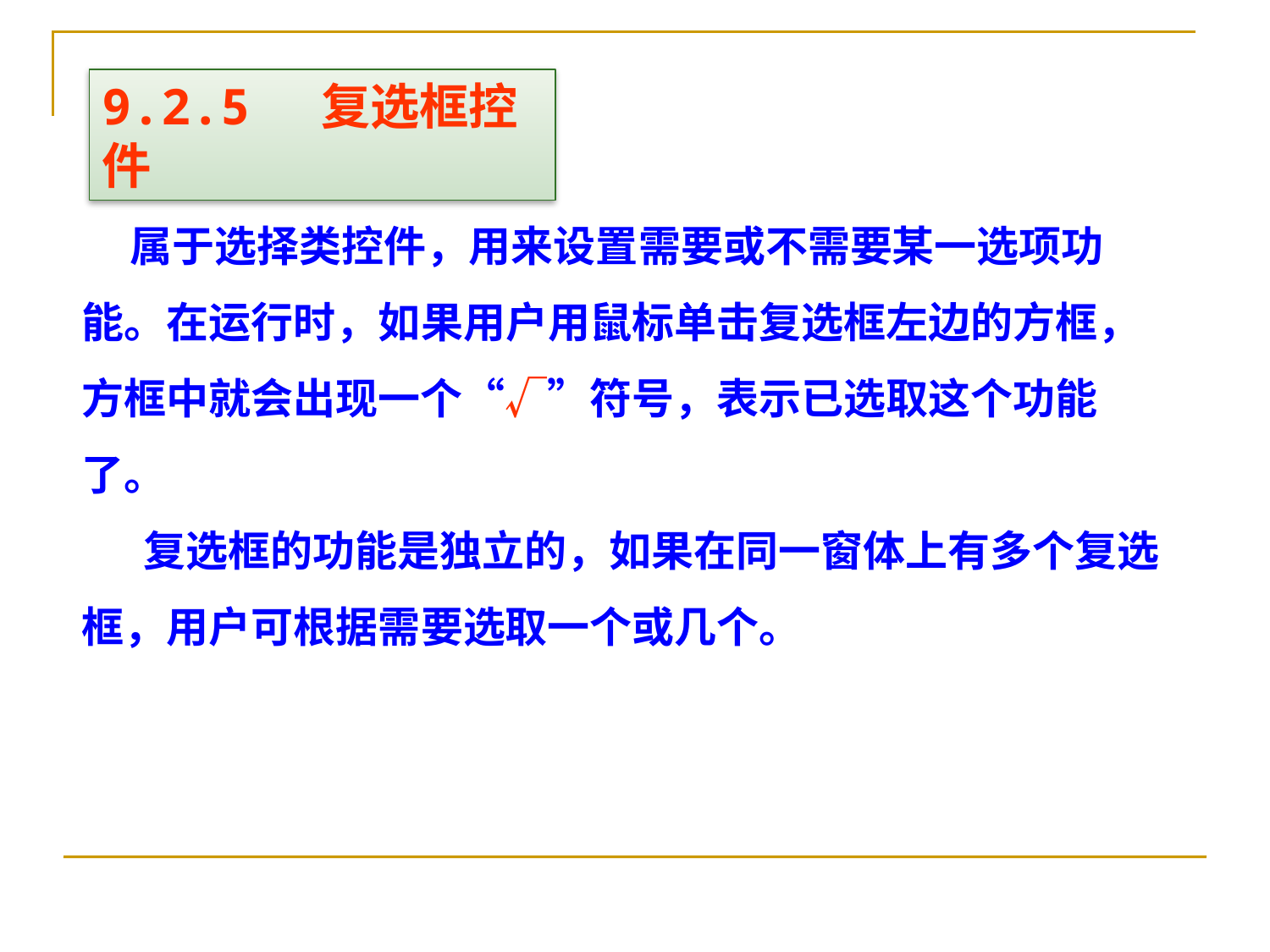

9.2.5  复选框控件
    属于选择类控件，用来设置需要或不需要某一选项功能。在运行时，如果用户用鼠标单击复选框左边的方框，方框中就会出现一个“√”符号，表示已选取这个功能了。
　  复选框的功能是独立的，如果在同一窗体上有多个复选框，用户可根据需要选取一个或几个。